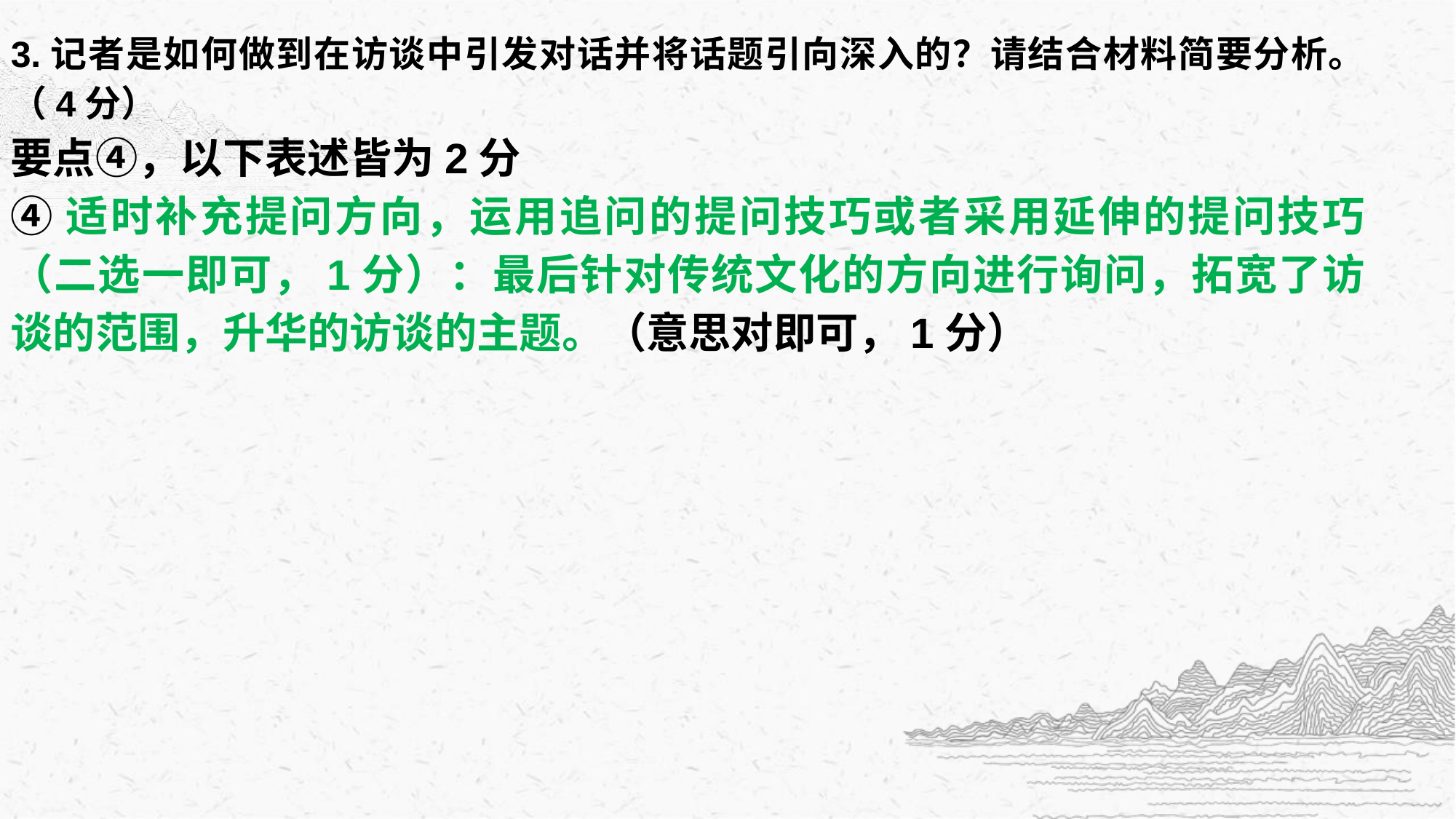

3.记者是如何做到在访谈中引发对话并将话题引向深入的？请结合材料简要分析。（4分）
要点④，以下表述皆为2分
④适时补充提问方向，运用追问的提问技巧或者采用延伸的提问技巧（二选一即可，1分）：最后针对传统文化的方向进行询问，拓宽了访谈的范围，升华的访谈的主题。（意思对即可，1分）